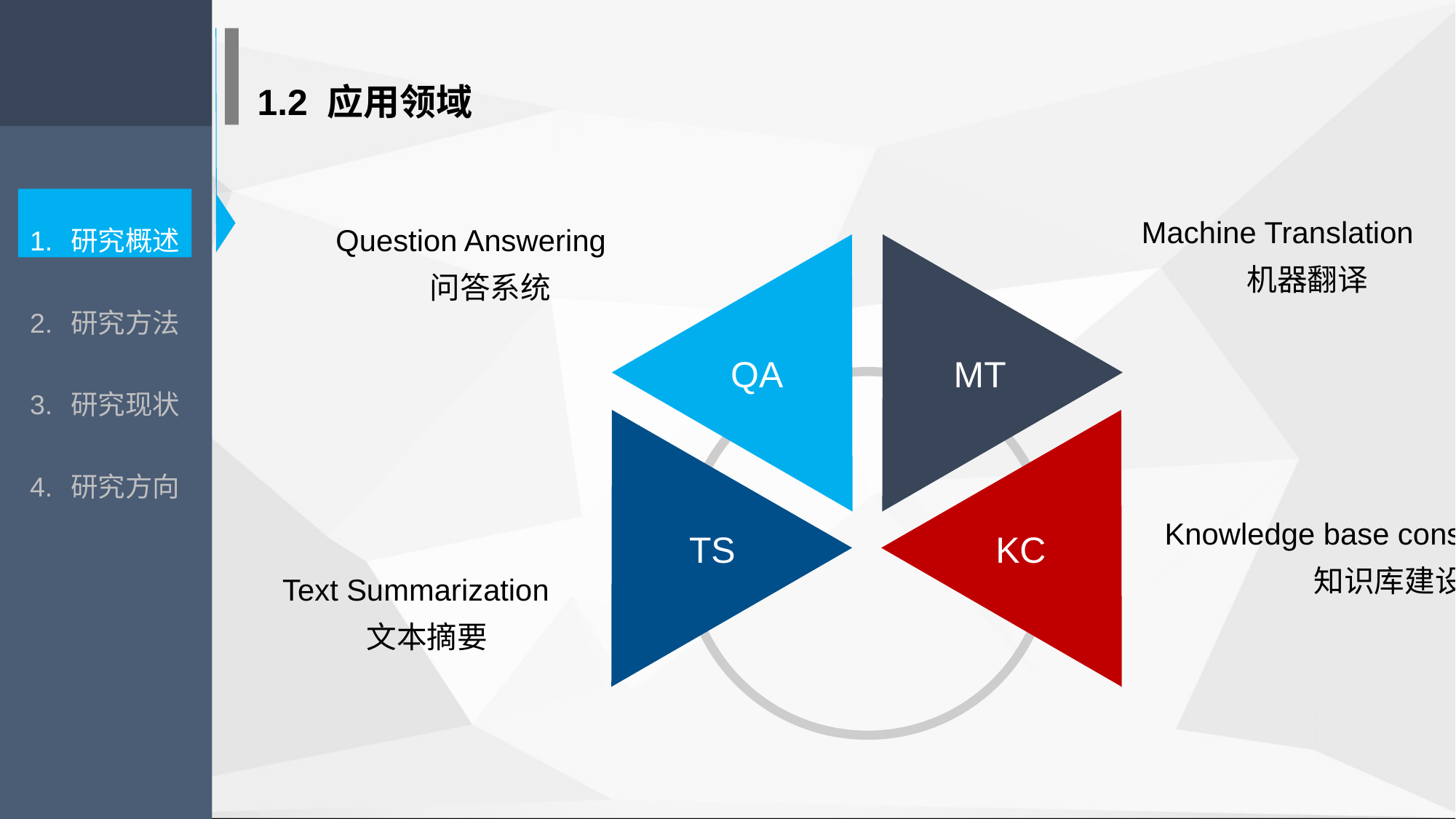

1.2 应用领域
研究概述
研究方法
研究现状
研究方向
Machine Translation
机器翻译
Question Answering
问答系统

QA
MT

TS
KC
Knowledge base construction
知识库建设
Text Summarization
文本摘要